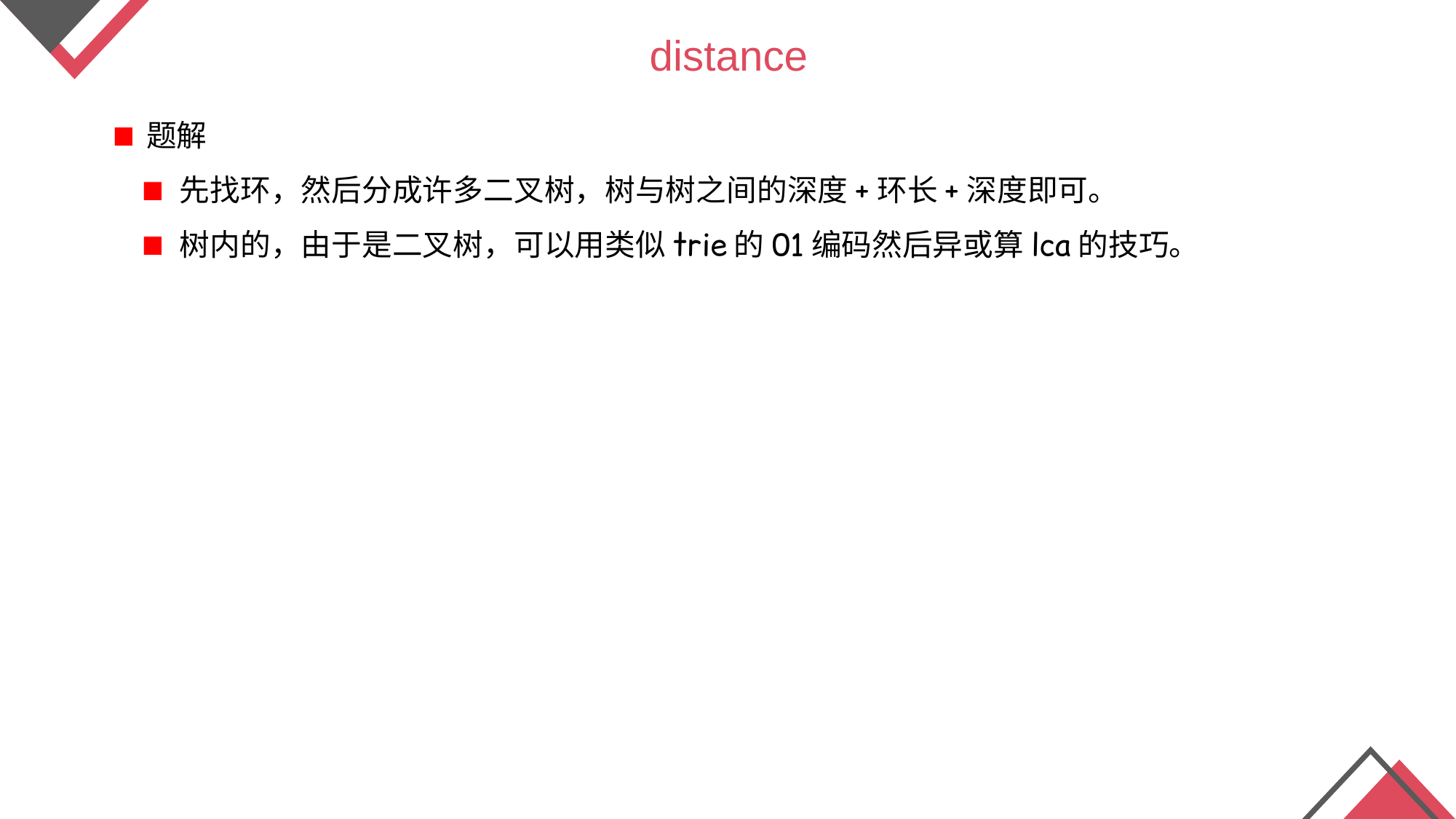

distance
 题解
 先找环，然后分成许多二叉树，树与树之间的深度+环长+深度即可。
 树内的，由于是二叉树，可以用类似trie的01编码然后异或算lca的技巧。